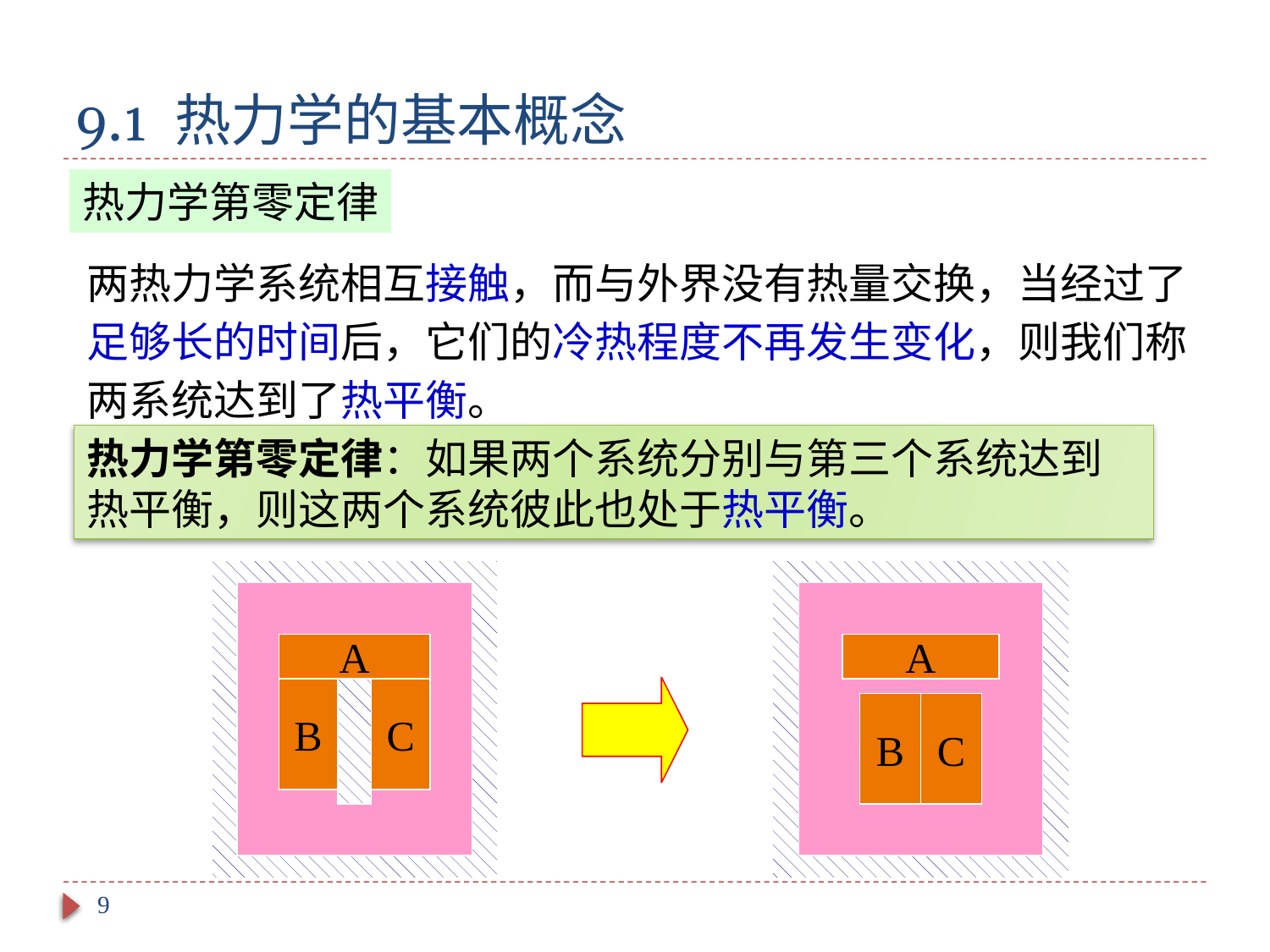

# 9.1 热力学的基本概念
热力学第零定律
两热力学系统相互接触，而与外界没有热量交换，当经过了足够长的时间后，它们的冷热程度不再发生变化，则我们称两系统达到了热平衡。
热力学第零定律：如果两个系统分别与第三个系统达到热平衡，则这两个系统彼此也处于热平衡。

A
B

C

A
B
C

9